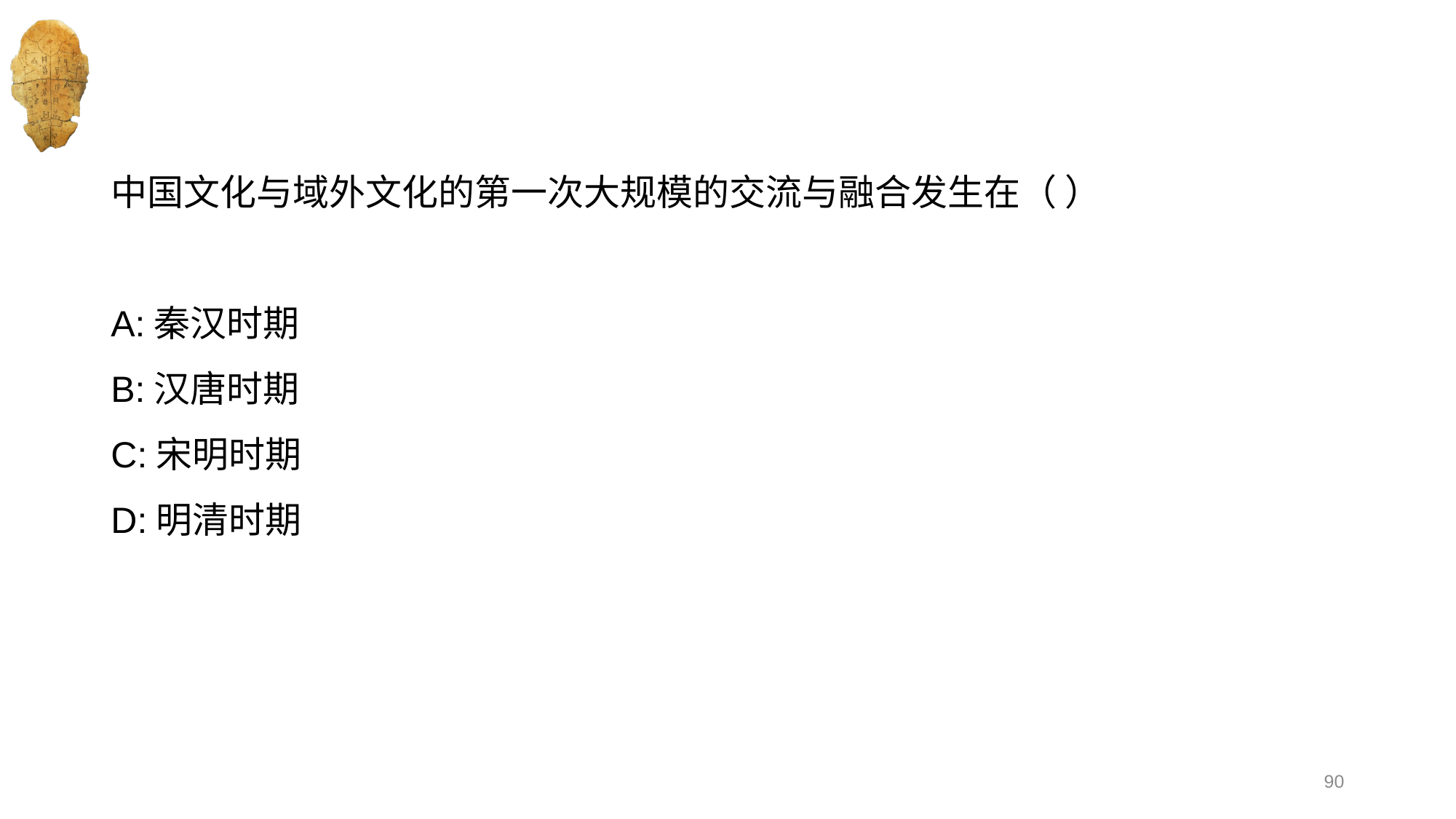

#
中国文化与域外文化的第一次大规模的交流与融合发生在（ ）

A:秦汉时期
B:汉唐时期
C:宋明时期
D:明清时期

90